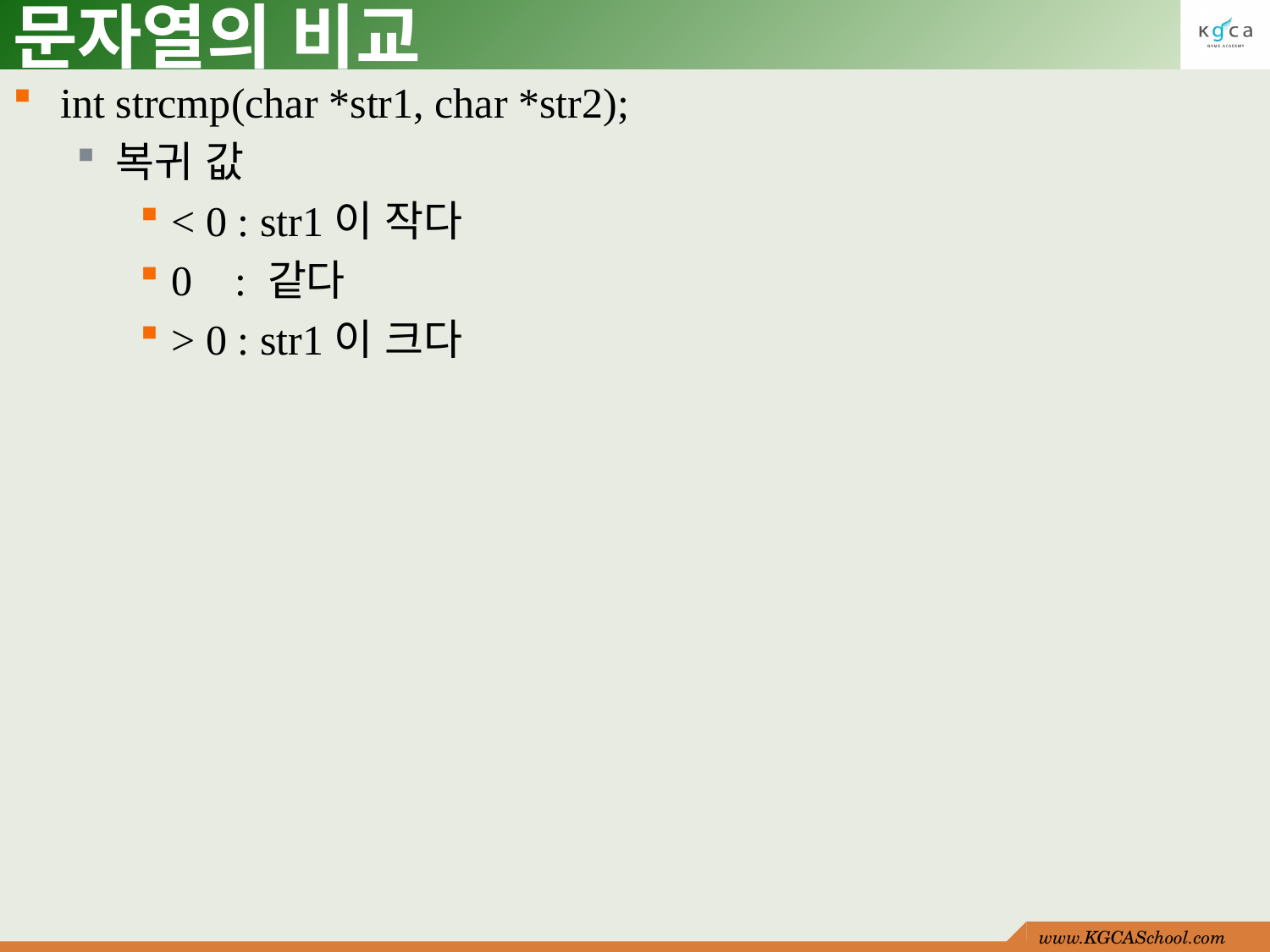

# 문자열의 비교
int strcmp(char *str1, char *str2);
복귀 값
< 0 : str1이 작다
0    : 같다
> 0 : str1이 크다